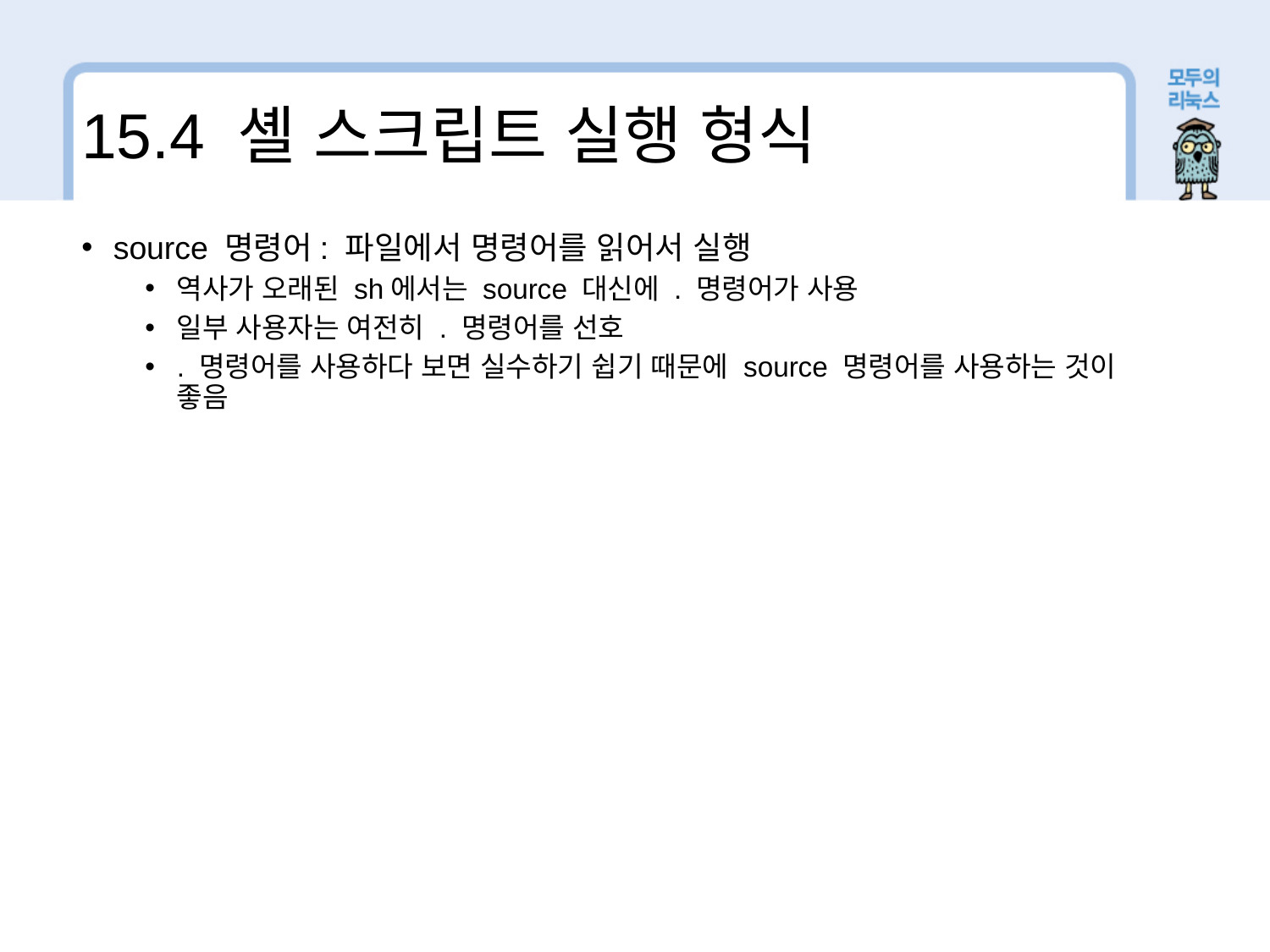

15.4 셸 스크립트 실행 형식
source 명령어: 파일에서 명령어를 읽어서 실행
역사가 오래된 sh에서는 source 대신에 . 명령어가 사용
일부 사용자는 여전히 . 명령어를 선호
. 명령어를 사용하다 보면 실수하기 쉽기 때문에 source 명령어를 사용하는 것이 좋음